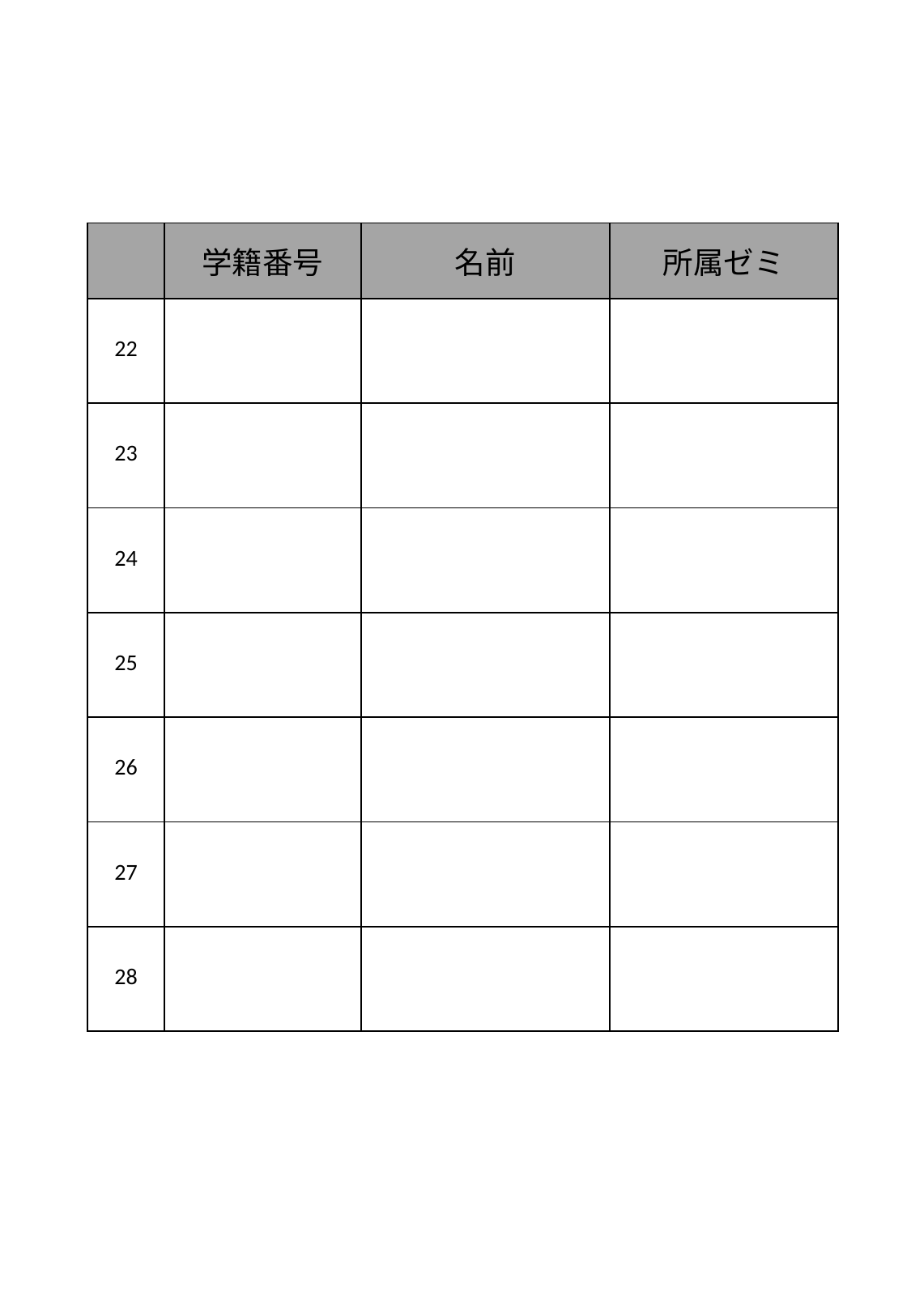

|  | 学籍番号 | 名前 | 所属ゼミ |
| --- | --- | --- | --- |
| 22 |  |  |  |
| 23 |  |  |  |
| 24 |  |  |  |
| 25 |  |  |  |
| 26 |  |  |  |
| 27 |  |  |  |
| 28 |  |  |  |